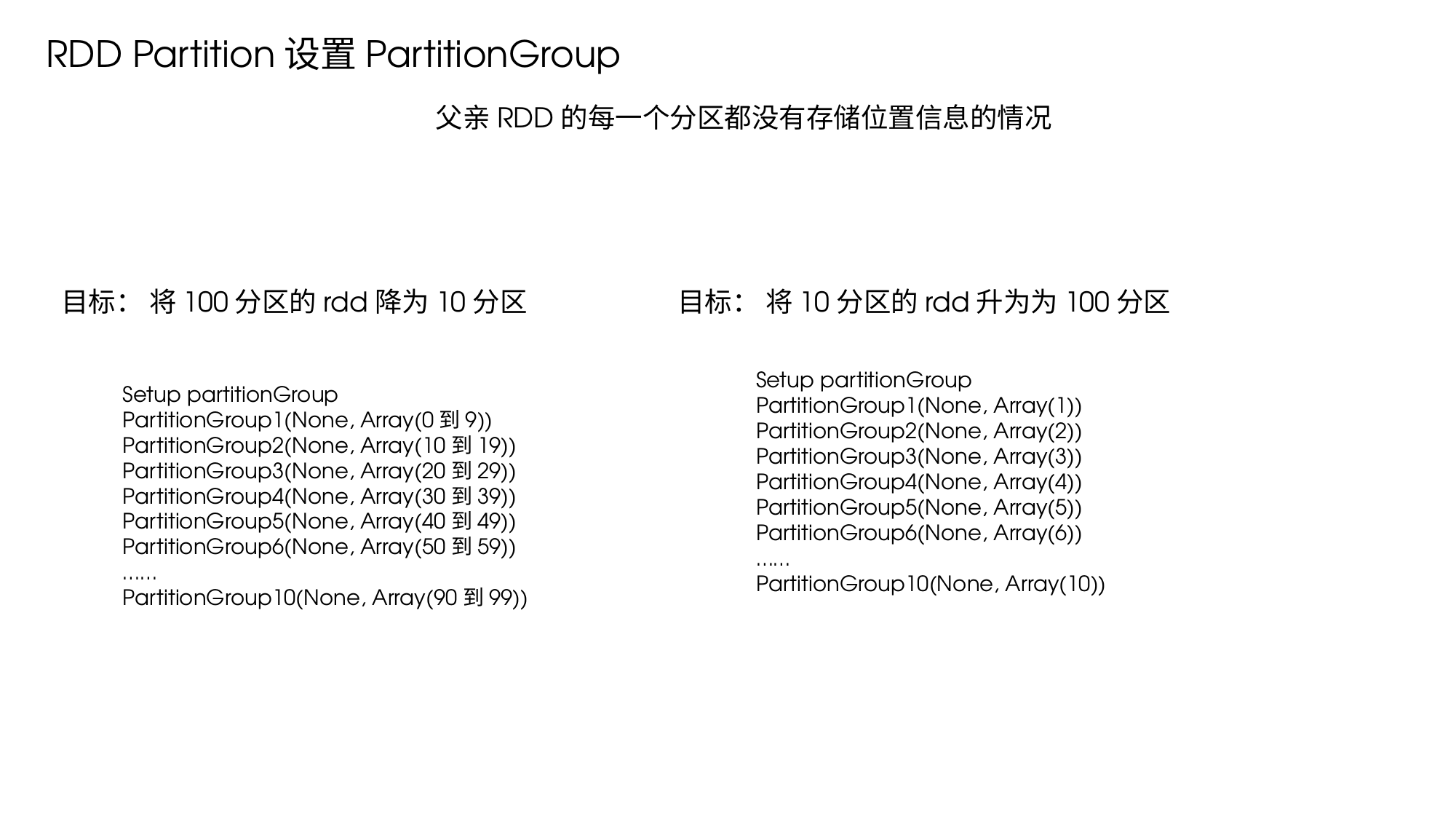

RDD Partition设置PartitionGroup
父亲RDD的每一个分区都没有存储位置信息的情况
目标： 将100分区的rdd降为10分区
目标： 将10分区的rdd升为为100分区
Setup partitionGroup
PartitionGroup1(None, Array(1))
PartitionGroup2(None, Array(2))
PartitionGroup3(None, Array(3))
PartitionGroup4(None, Array(4))
PartitionGroup5(None, Array(5))
PartitionGroup6(None, Array(6))
……
PartitionGroup10(None, Array(10))
Setup partitionGroup
PartitionGroup1(None, Array(0到9))
PartitionGroup2(None, Array(10到19))
PartitionGroup3(None, Array(20到29))
PartitionGroup4(None, Array(30到39))
PartitionGroup5(None, Array(40到49))
PartitionGroup6(None, Array(50到59))
……
PartitionGroup10(None, Array(90到99))